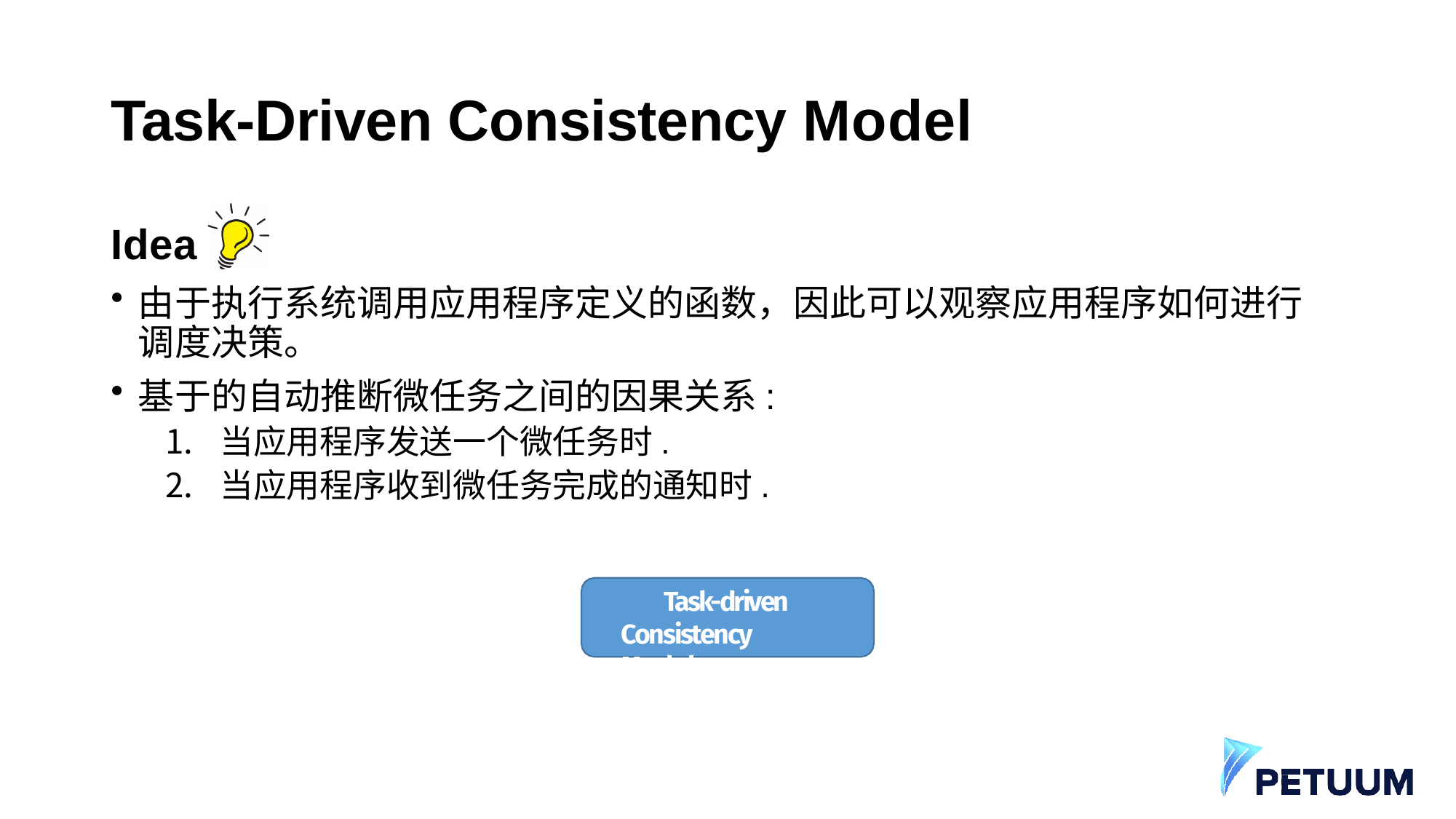

# Task-Driven Consistency Model
Idea
由于执行系统调用应用程序定义的函数，因此可以观察应用程序如何进行调度决策。
基于的自动推断微任务之间的因果关系:
当应用程序发送一个微任务时.
当应用程序收到微任务完成的通知时.

Task-driven  Consistency Model